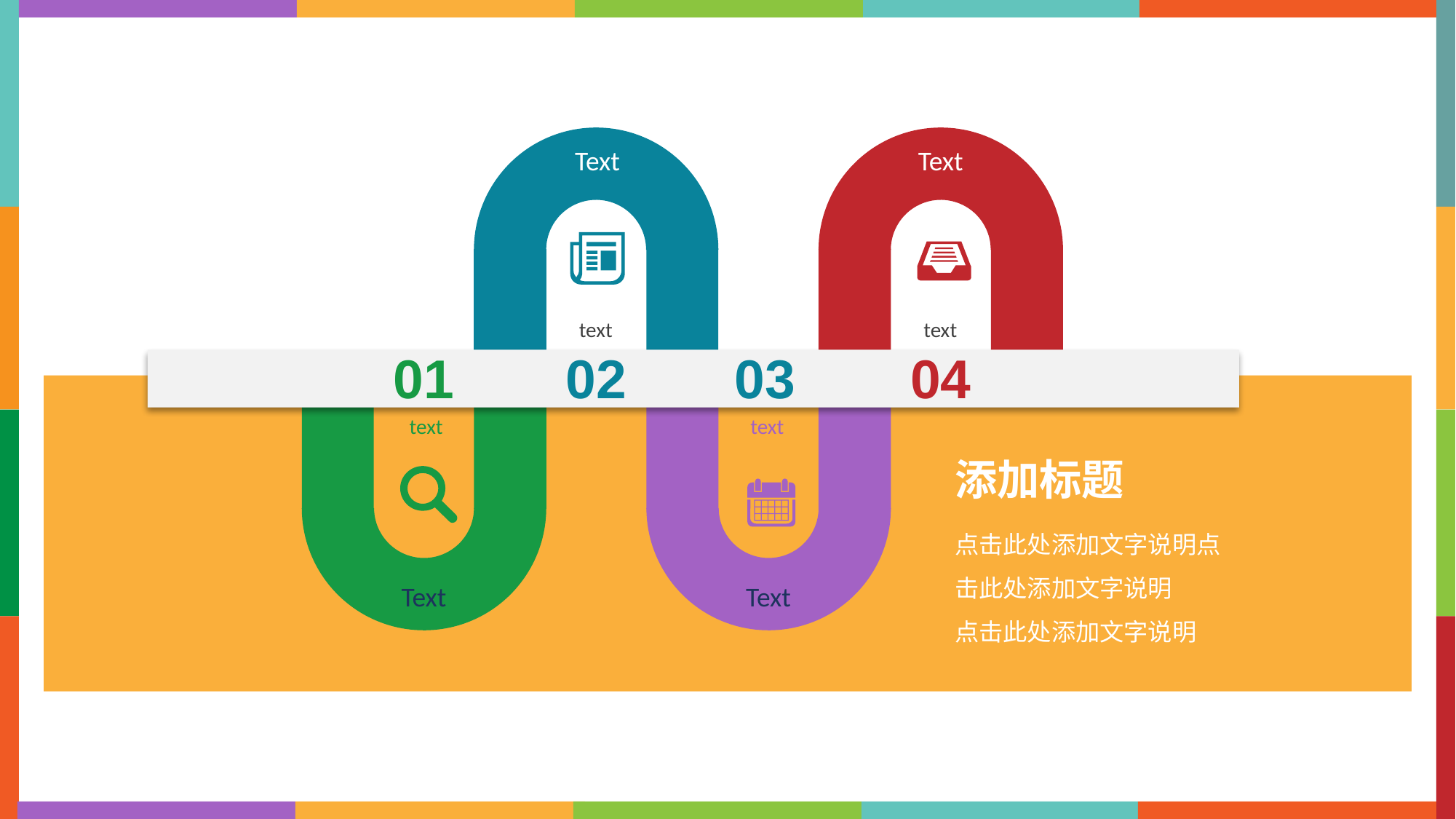

Text
Text

text
text
01
02
03
04

text
text
添加标题

点击此处添加文字说明点击此处添加文字说明
点击此处添加文字说明
Text
Text